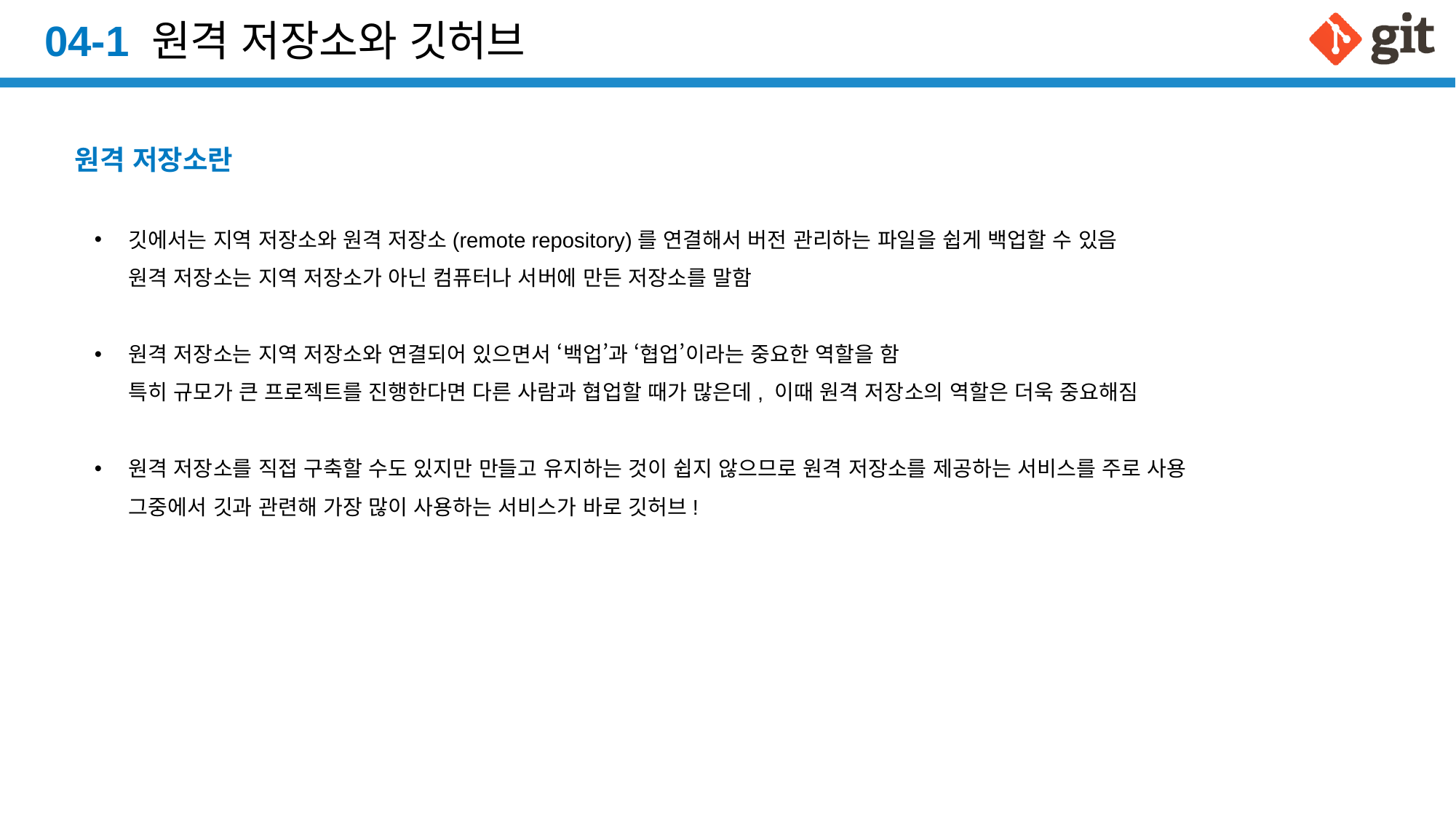

# 04-1 원격 저장소와 깃허브
원격 저장소란
깃에서는 지역 저장소와 원격 저장소(remote repository)를 연결해서 버전 관리하는 파일을 쉽게 백업할 수 있음
원격 저장소는 지역 저장소가 아닌 컴퓨터나 서버에 만든 저장소를 말함

원격 저장소는 지역 저장소와 연결되어 있으면서 ‘백업’과 ‘협업’이라는 중요한 역할을 함
특히 규모가 큰 프로젝트를 진행한다면 다른 사람과 협업할 때가 많은데, 이때 원격 저장소의 역할은 더욱 중요해짐

원격 저장소를 직접 구축할 수도 있지만 만들고 유지하는 것이 쉽지 않으므로 원격 저장소를 제공하는 서비스를 주로 사용
그중에서 깃과 관련해 가장 많이 사용하는 서비스가 바로 깃허브!